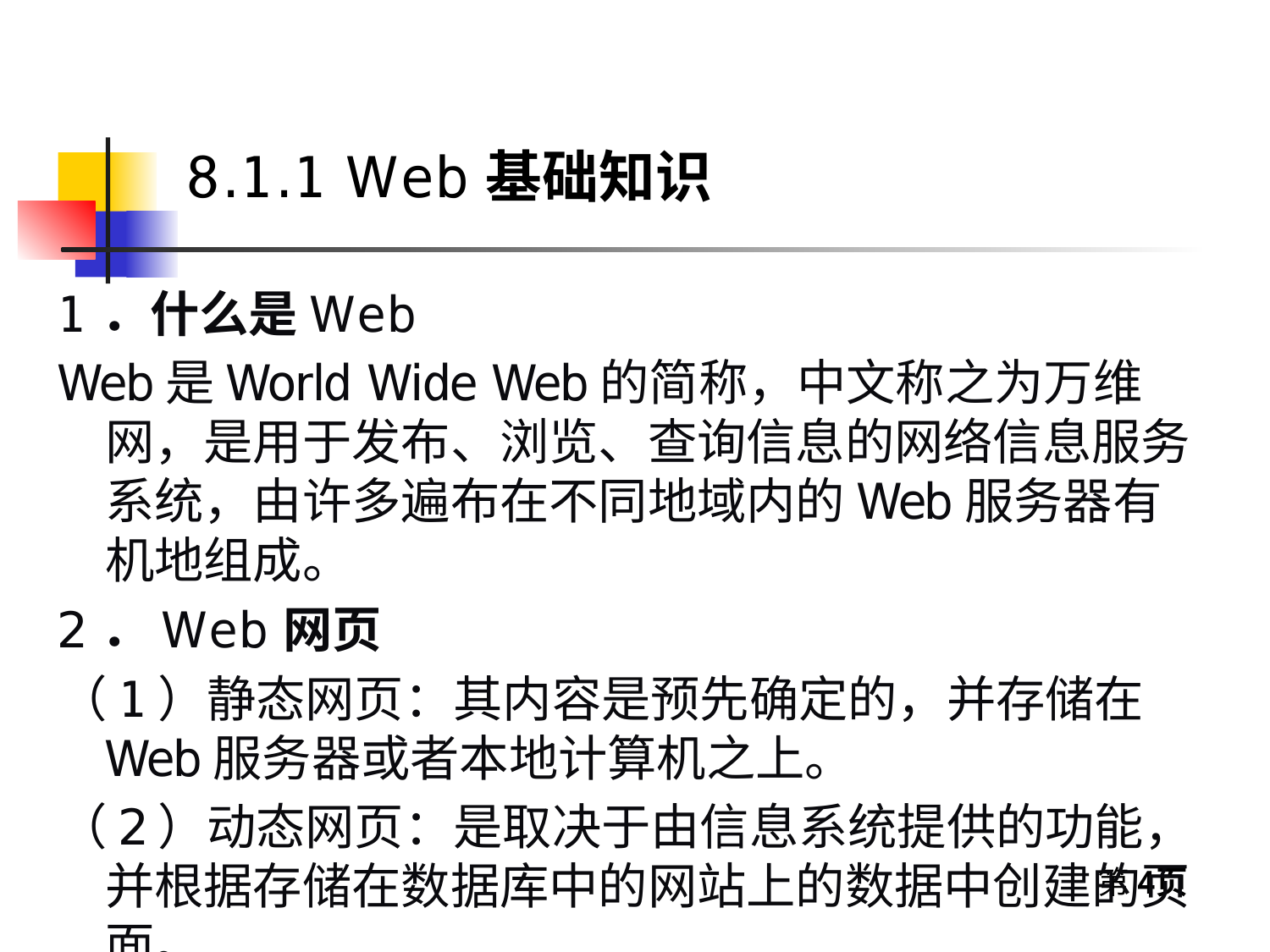

8.1.1 Web基础知识
1．什么是Web
Web是World Wide Web的简称，中文称之为万维网，是用于发布、浏览、查询信息的网络信息服务系统，由许多遍布在不同地域内的Web服务器有机地组成。
2．Web网页
（1）静态网页：其内容是预先确定的，并存储在Web服务器或者本地计算机之上。
（2）动态网页：是取决于由信息系统提供的功能，并根据存储在数据库中的网站上的数据中创建的页面。